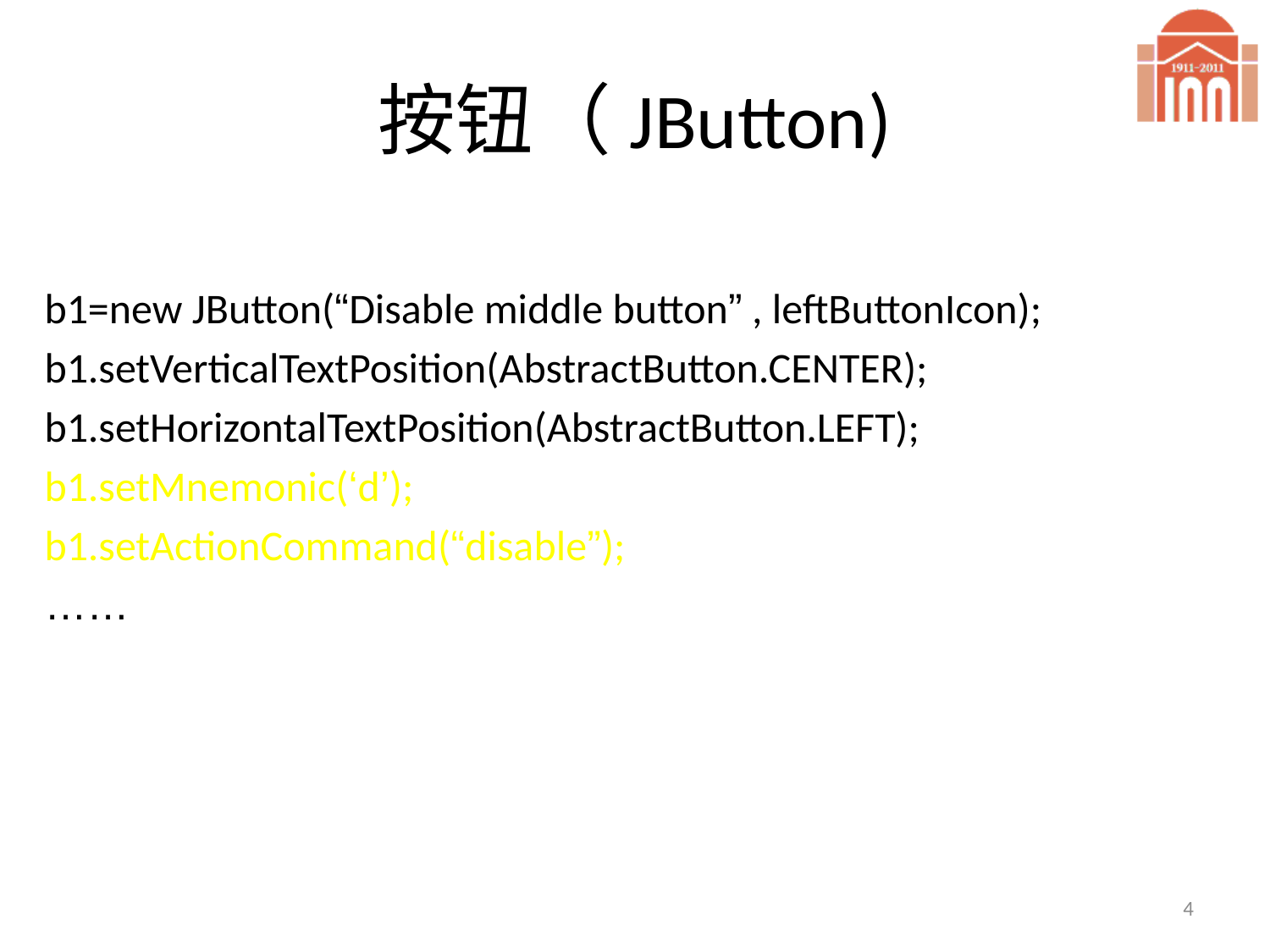

# 按钮（JButton)
b1=new JButton(“Disable middle button” , leftButtonIcon);
b1.setVerticalTextPosition(AbstractButton.CENTER);
b1.setHorizontalTextPosition(AbstractButton.LEFT);
b1.setMnemonic(‘d’);
b1.setActionCommand(“disable”);
……
4